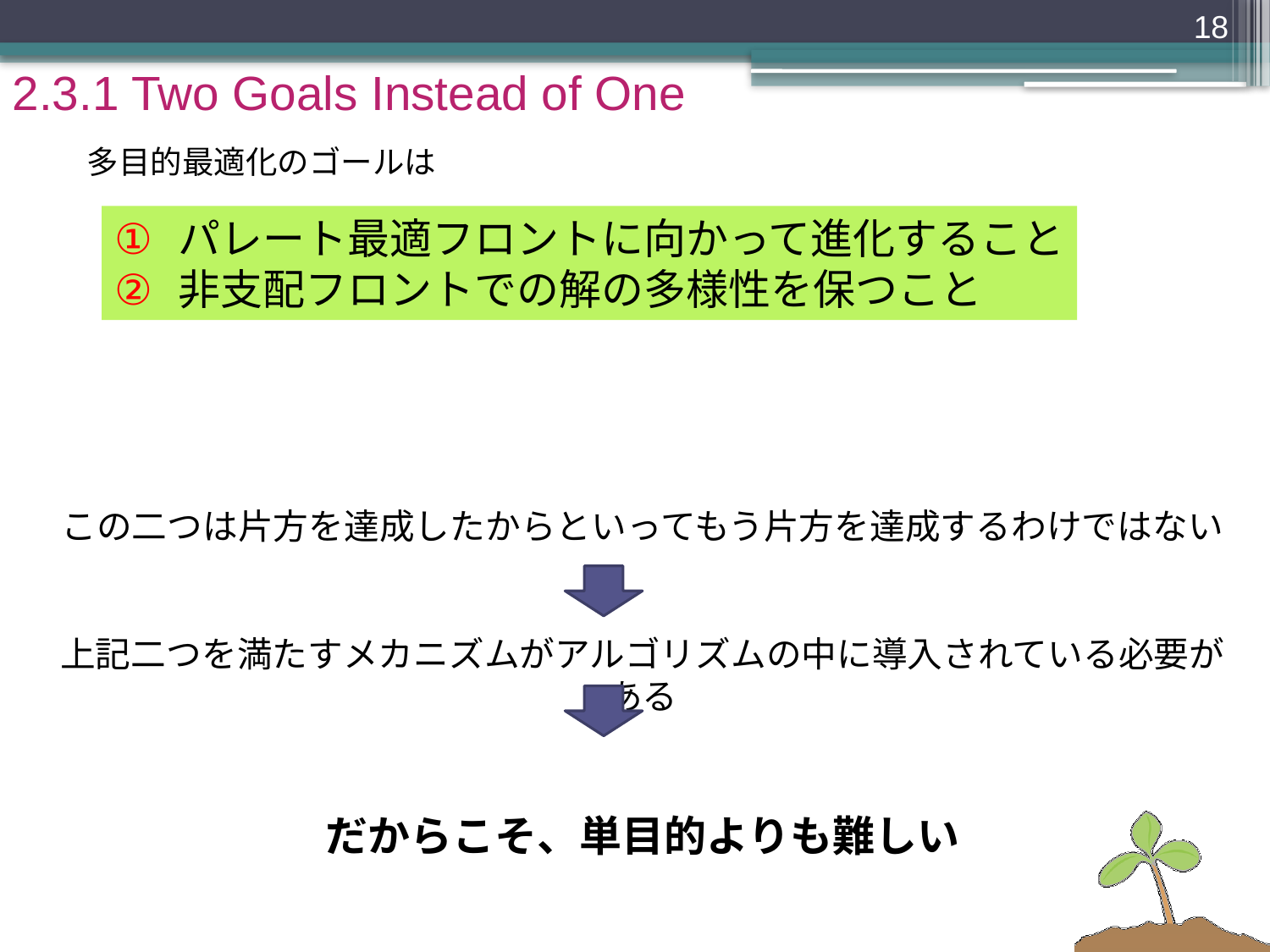

18
# 2.3.1 Two Goals Instead of One
多目的最適化のゴールは
パレート最適フロントに向かって進化すること
非支配フロントでの解の多様性を保つこと

この二つは片方を達成したからといってもう片方を達成するわけではない

上記二つを満たすメカニズムがアルゴリズムの中に導入されている必要がある

だからこそ、単目的よりも難しい